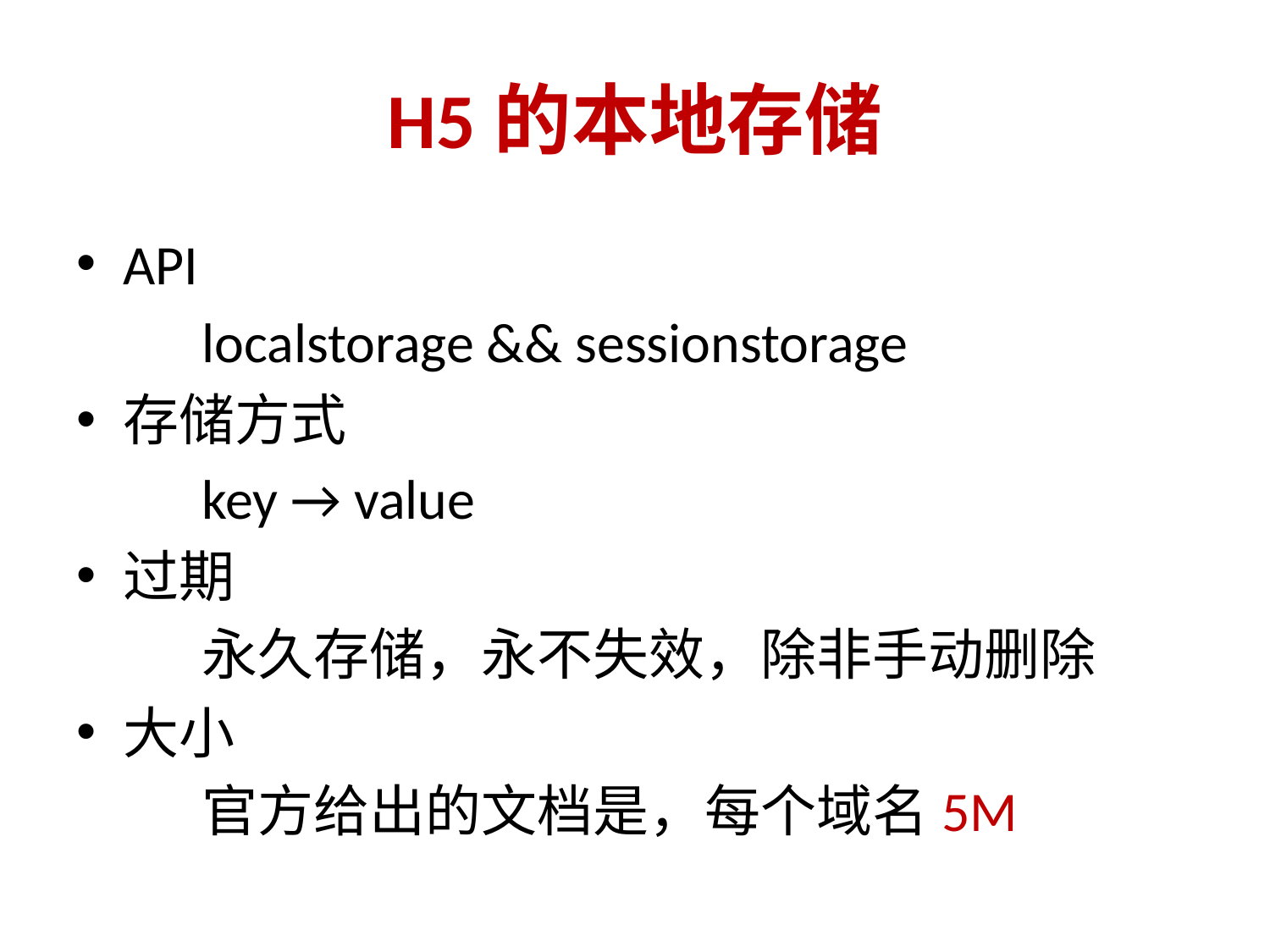

# H5的本地存储
API
	localstorage && sessionstorage
存储方式
	key → value
过期
	永久存储，永不失效，除非手动删除
大小
	官方给出的文档是，每个域名5M